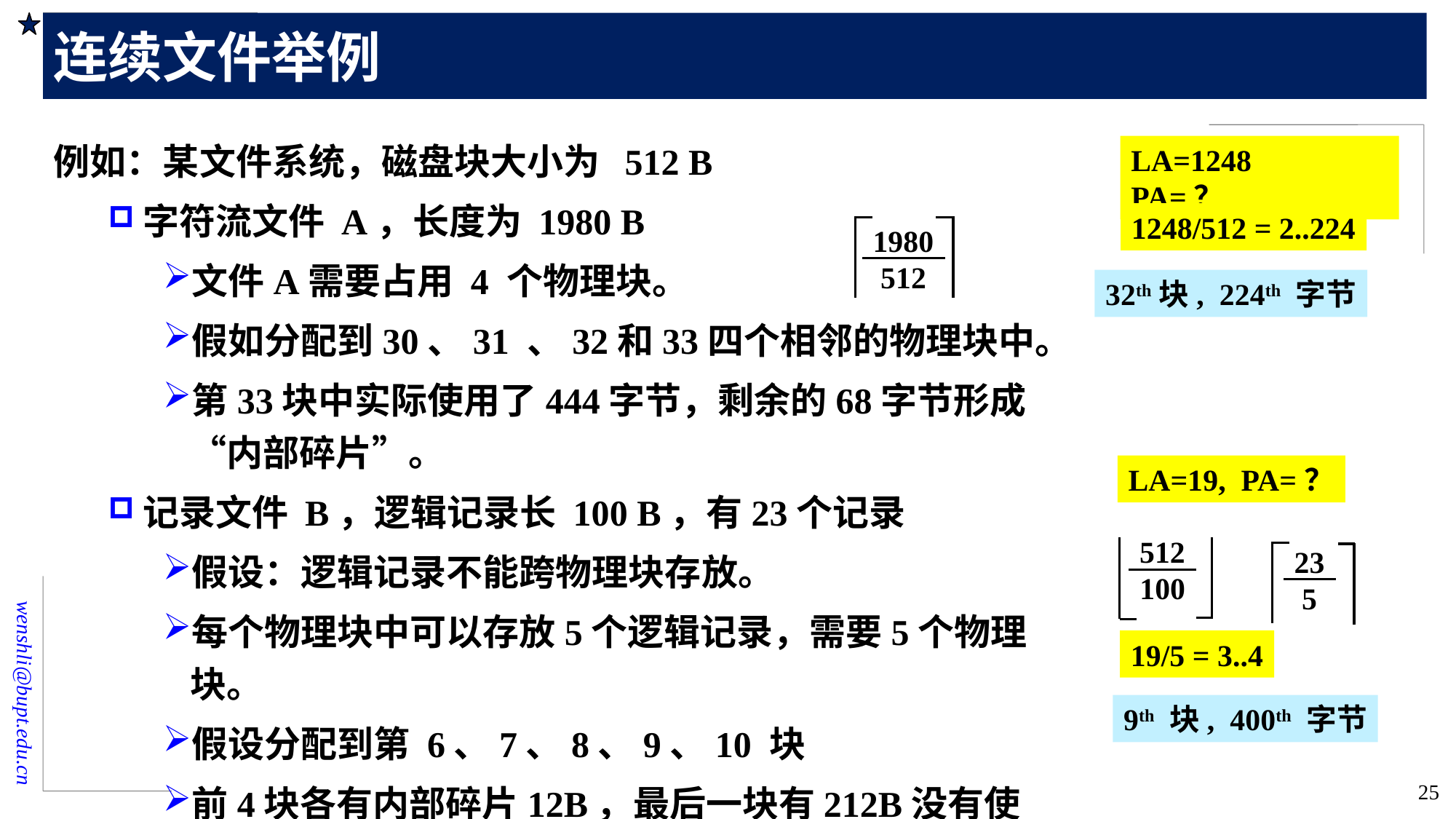

# 连续文件举例
例如：某文件系统，磁盘块大小为  512 B
字符流文件 A，长度为 1980 B
文件A需要占用 4 个物理块。
假如分配到30、31 、32和33四个相邻的物理块中。
第33块中实际使用了444字节，剩余的68字节形成“内部碎片”。
记录文件 B，逻辑记录长 100 B，有23个记录
假设：逻辑记录不能跨物理块存放。
每个物理块中可以存放5个逻辑记录，需要5个物理块。
假设分配到第 6、7、8、9、10 块
前4块各有内部碎片12B，最后一块有212B没有使用。
LA=1248      PA=？
1248/512 = 2..224
1980
512
32th块,  224th 字节
LA=19,  PA=？
512
100
23
5
19/5 = 3..4
9th 块,  400th 字节
25